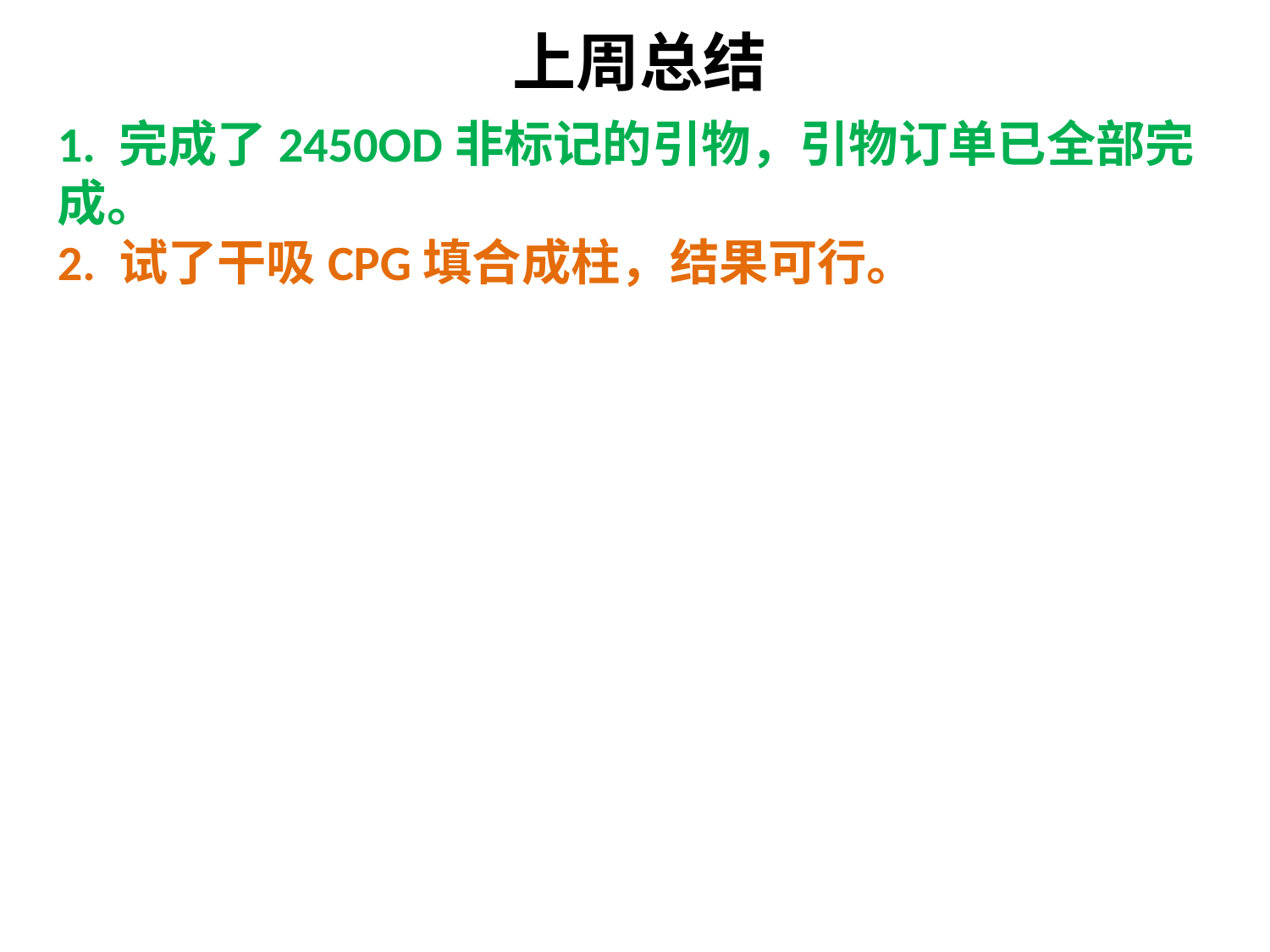

上周总结
1. 完成了2450OD非标记的引物，引物订单已全部完成。
2. 试了干吸CPG填合成柱，结果可行。